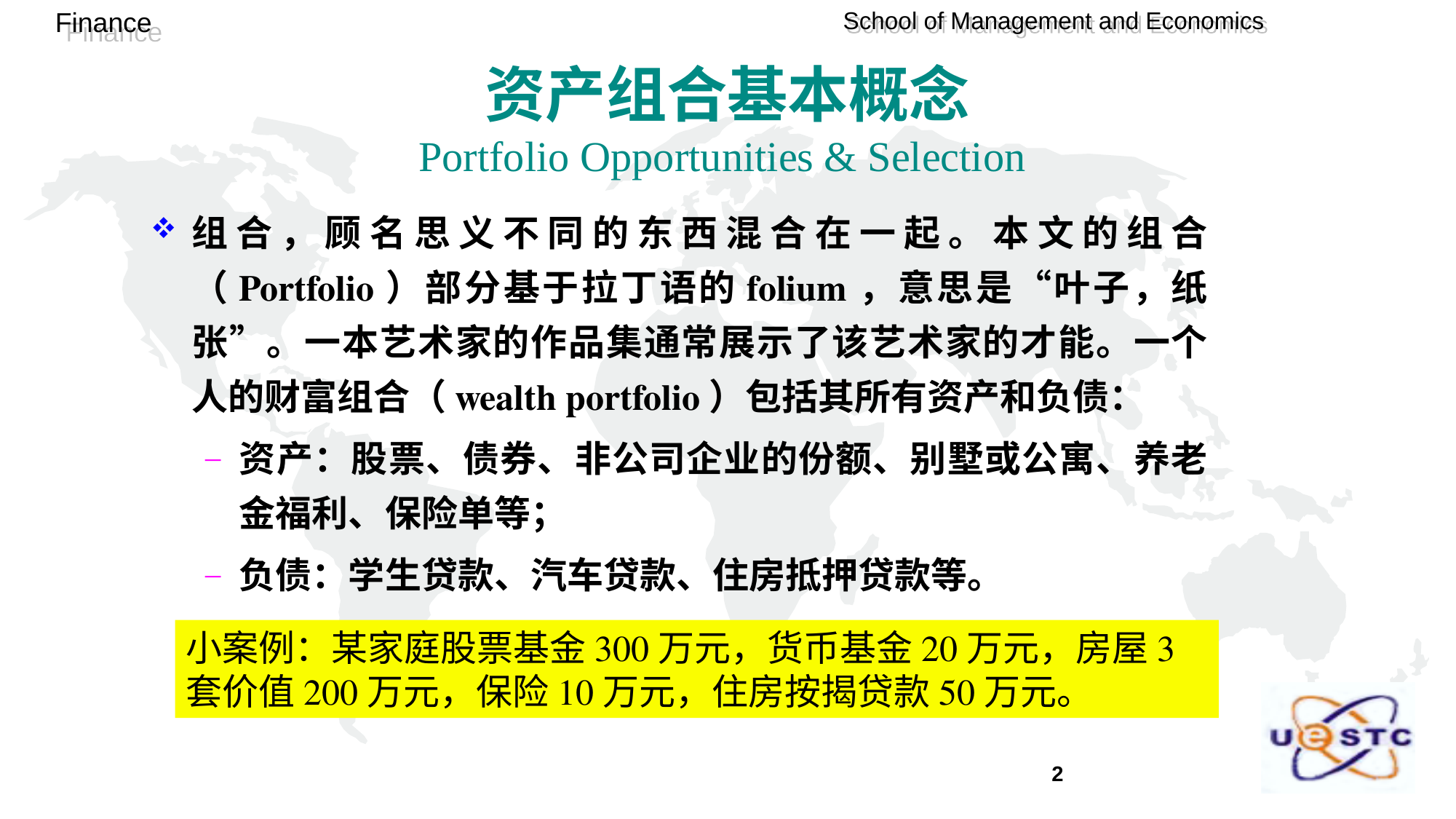

# 资产组合基本概念 Portfolio Opportunities & Selection
组合，顾名思义不同的东西混合在一起。本文的组合（Portfolio）部分基于拉丁语的folium，意思是“叶子，纸张”。一本艺术家的作品集通常展示了该艺术家的才能。一个人的财富组合（wealth portfolio）包括其所有资产和负债：
资产：股票、债券、非公司企业的份额、别墅或公寓、养老金福利、保险单等；
负债：学生贷款、汽车贷款、住房抵押贷款等。
小案例：某家庭股票基金300万元，货币基金20万元，房屋3套价值200万元，保险10万元，住房按揭贷款50万元。